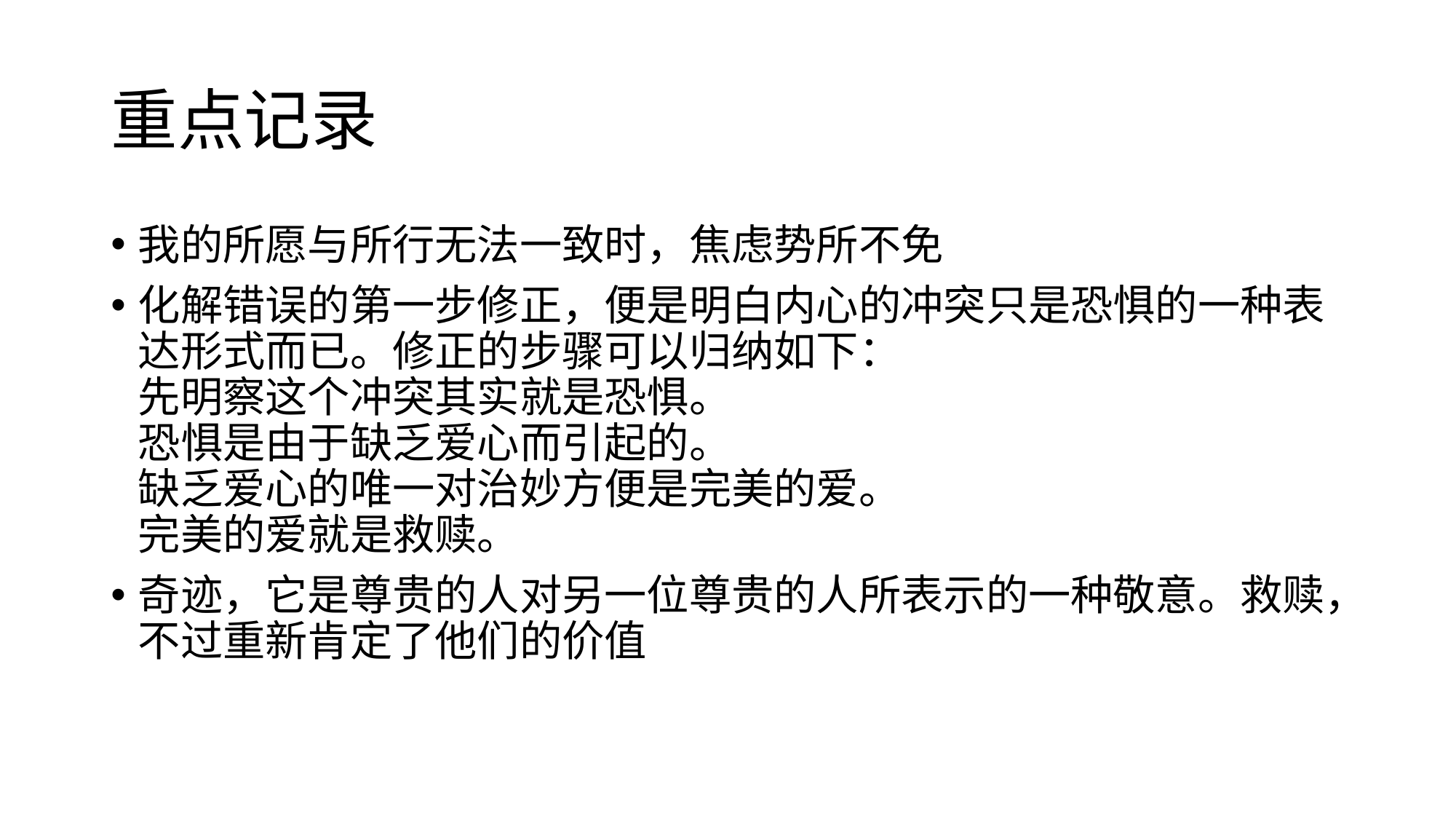

# 重点记录
我的所愿与所行无法一致时，焦虑势所不免
化解错误的第一步修正，便是明白内心的冲突只是恐惧的一种表达形式而已。修正的步骤可以归纳如下：
先明察这个冲突其实就是恐惧。
恐惧是由于缺乏爱心而引起的。
缺乏爱心的唯一对治妙方便是完美的爱。
完美的爱就是救赎。
奇迹，它是尊贵的人对另一位尊贵的人所表示的一种敬意。救赎，不过重新肯定了他们的价值